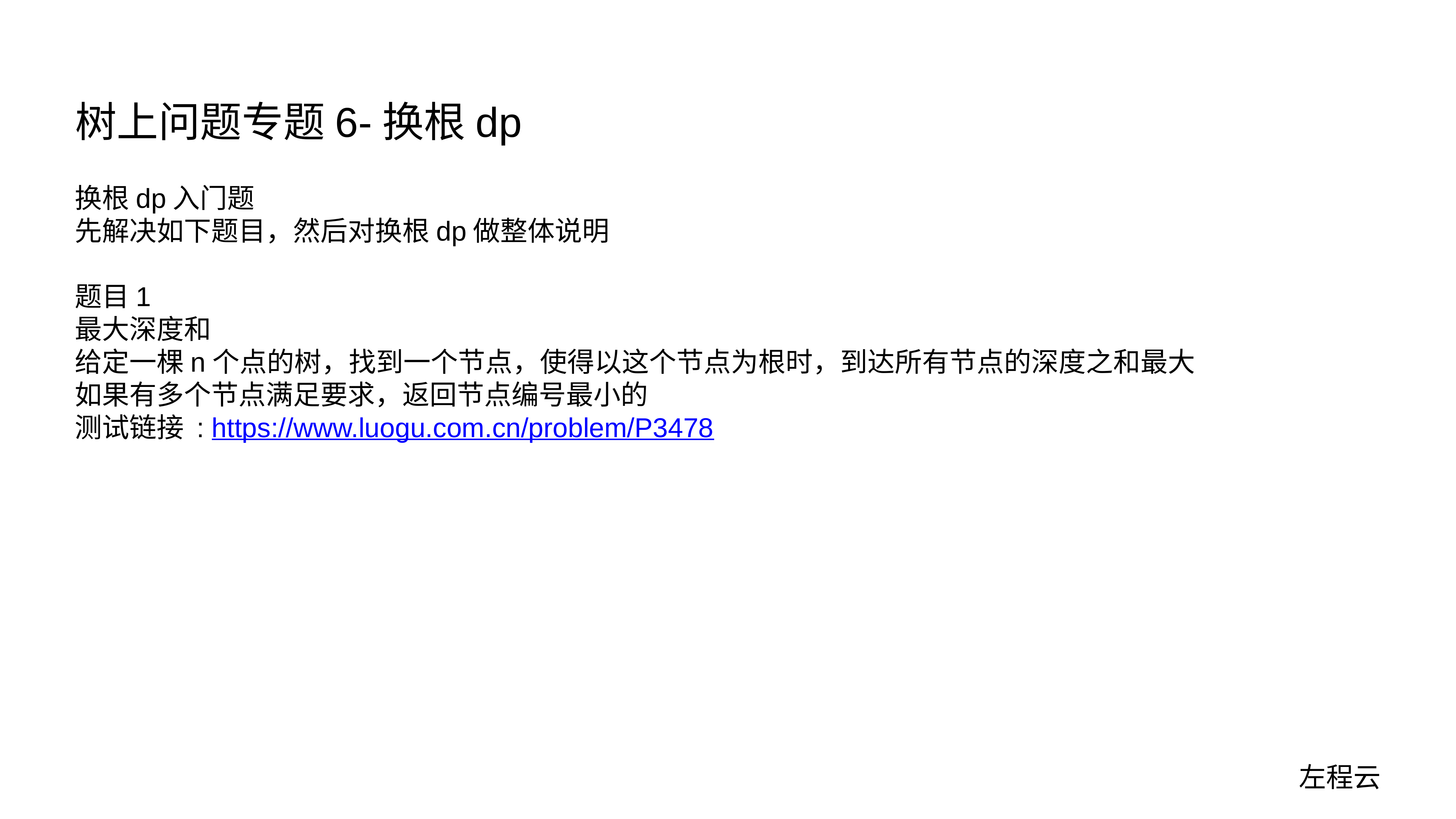

# 树上问题专题6-换根dp
换根dp入门题
先解决如下题目，然后对换根dp做整体说明

题目1
最大深度和
给定一棵n个点的树，找到一个节点，使得以这个节点为根时，到达所有节点的深度之和最大
如果有多个节点满足要求，返回节点编号最小的
测试链接 : https://www.luogu.com.cn/problem/P3478
左程云